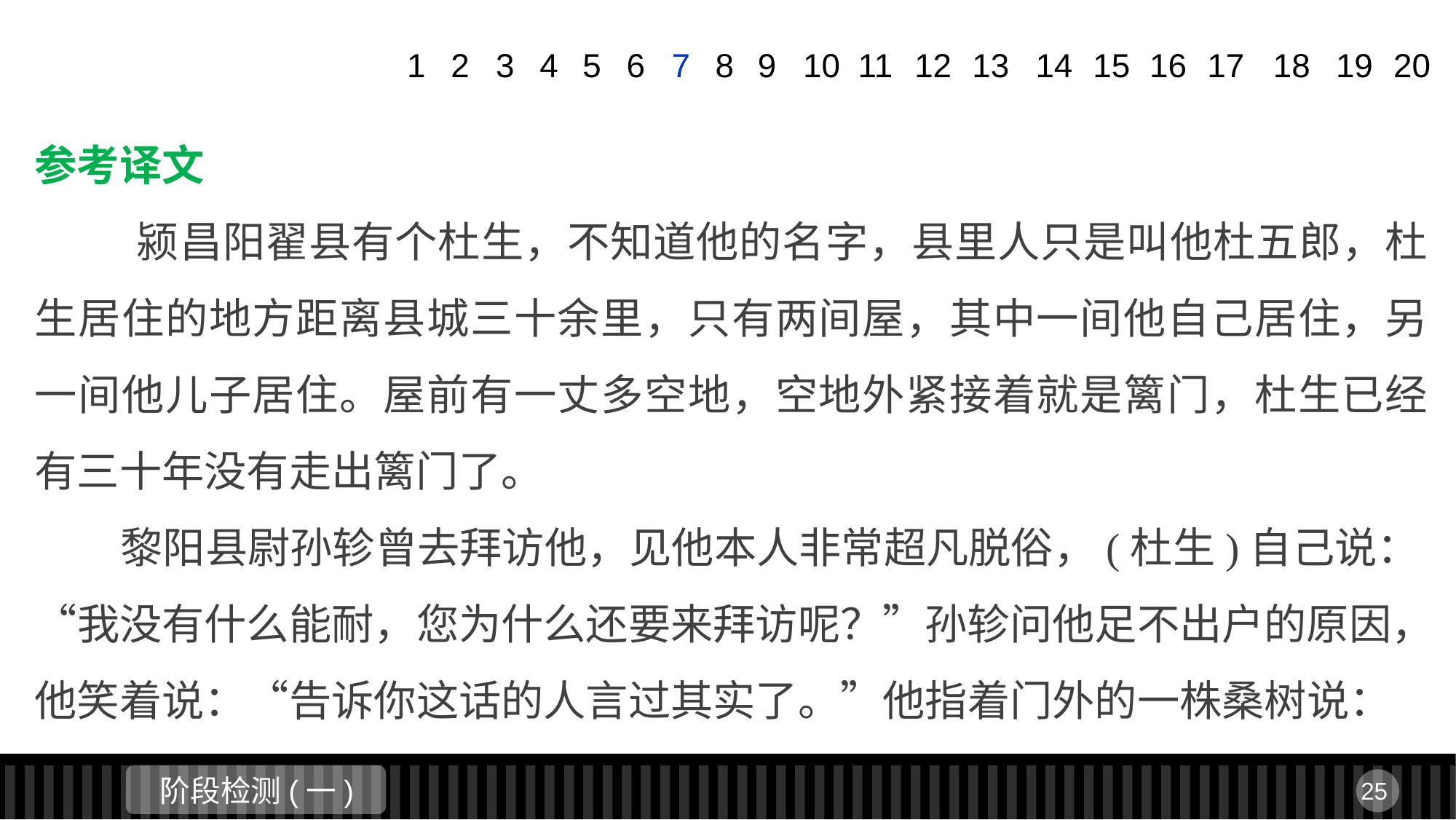

1
2
3
4
5
6
7
8
9
11
12
13
14
15
16
17
18
19
20
10
参考译文
         颍昌阳翟县有个杜生，不知道他的名字，县里人只是叫他杜五郎，杜生居住的地方距离县城三十余里，只有两间屋，其中一间他自己居住，另一间他儿子居住。屋前有一丈多空地，空地外紧接着就是篱门，杜生已经有三十年没有走出篱门了。
        黎阳县尉孙轸曾去拜访他，见他本人非常超凡脱俗，(杜生)自己说：“我没有什么能耐，您为什么还要来拜访呢？”孙轸问他足不出户的原因，他笑着说：“告诉你这话的人言过其实了。”他指着门外的一株桑树说：